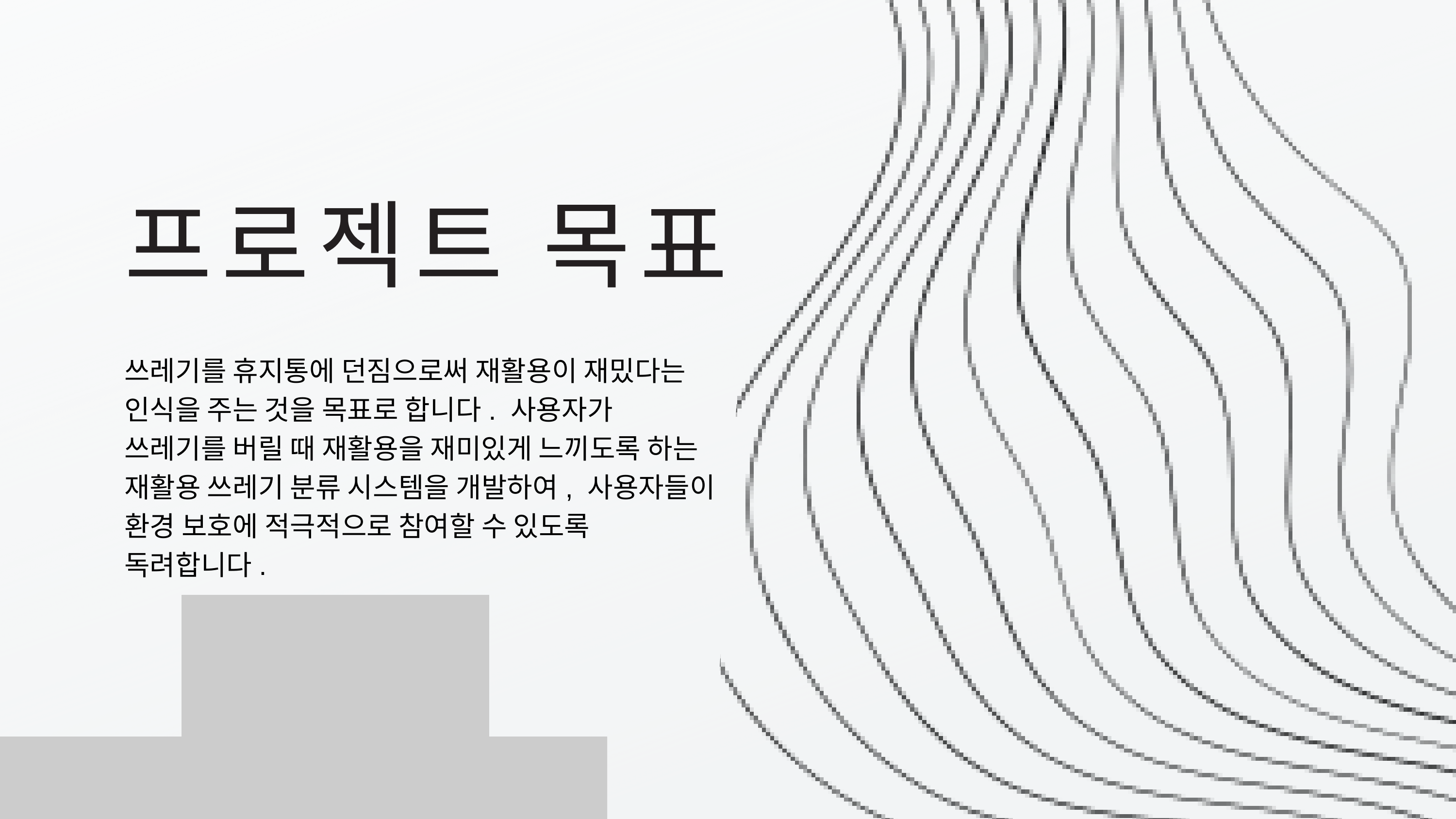

프로젝트 목표
쓰레기를 휴지통에 던짐으로써 재활용이 재밌다는 인식을 주는 것을 목표로 합니다. 사용자가 쓰레기를 버릴 때 재활용을 재미있게 느끼도록 하는 재활용 쓰레기 분류 시스템을 개발하여, 사용자들이 환경 보호에 적극적으로 참여할 수 있도록 독려합니다.